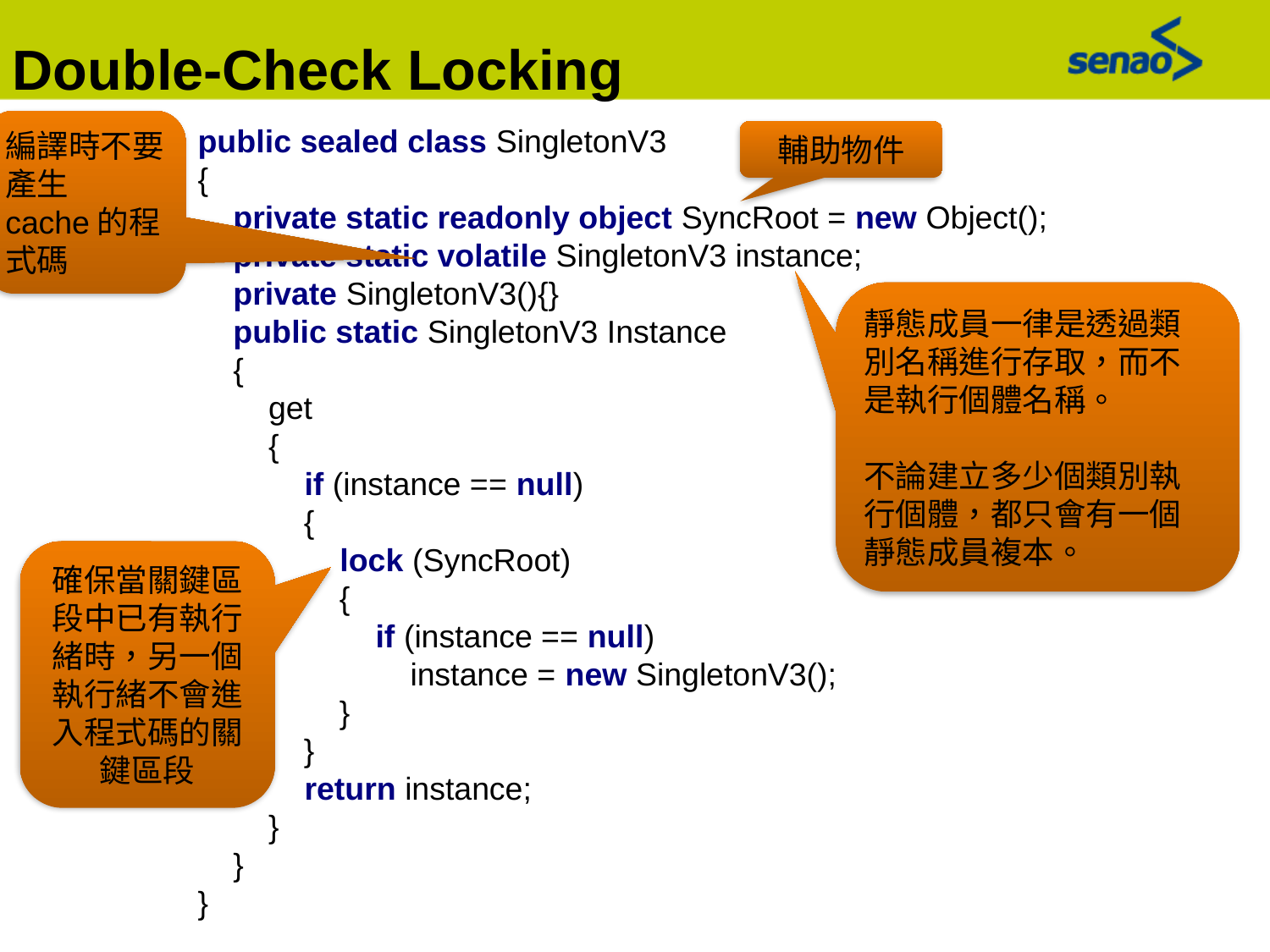

Double-Check Locking
public sealed class SingletonV3
{
    private static readonly object SyncRoot = new Object();
    private static volatile SingletonV3 instance;
    private SingletonV3(){}
    public static SingletonV3 Instance
    {
        get
        {
            if (instance == null)
            {
                lock (SyncRoot)
                {
                    if (instance == null)
                        instance = new SingletonV3();
                }
            }
            return instance;
        }
    }
}
輔助物件
編譯時不要產生 cache的程式碼

靜態成員一律是透過類別名稱進行存取，而不是執行個體名稱。

不論建立多少個類別執行個體，都只會有一個靜態成員複本。
確保當關鍵區段中已有執行緒時，另一個執行緒不會進入程式碼的關鍵區段